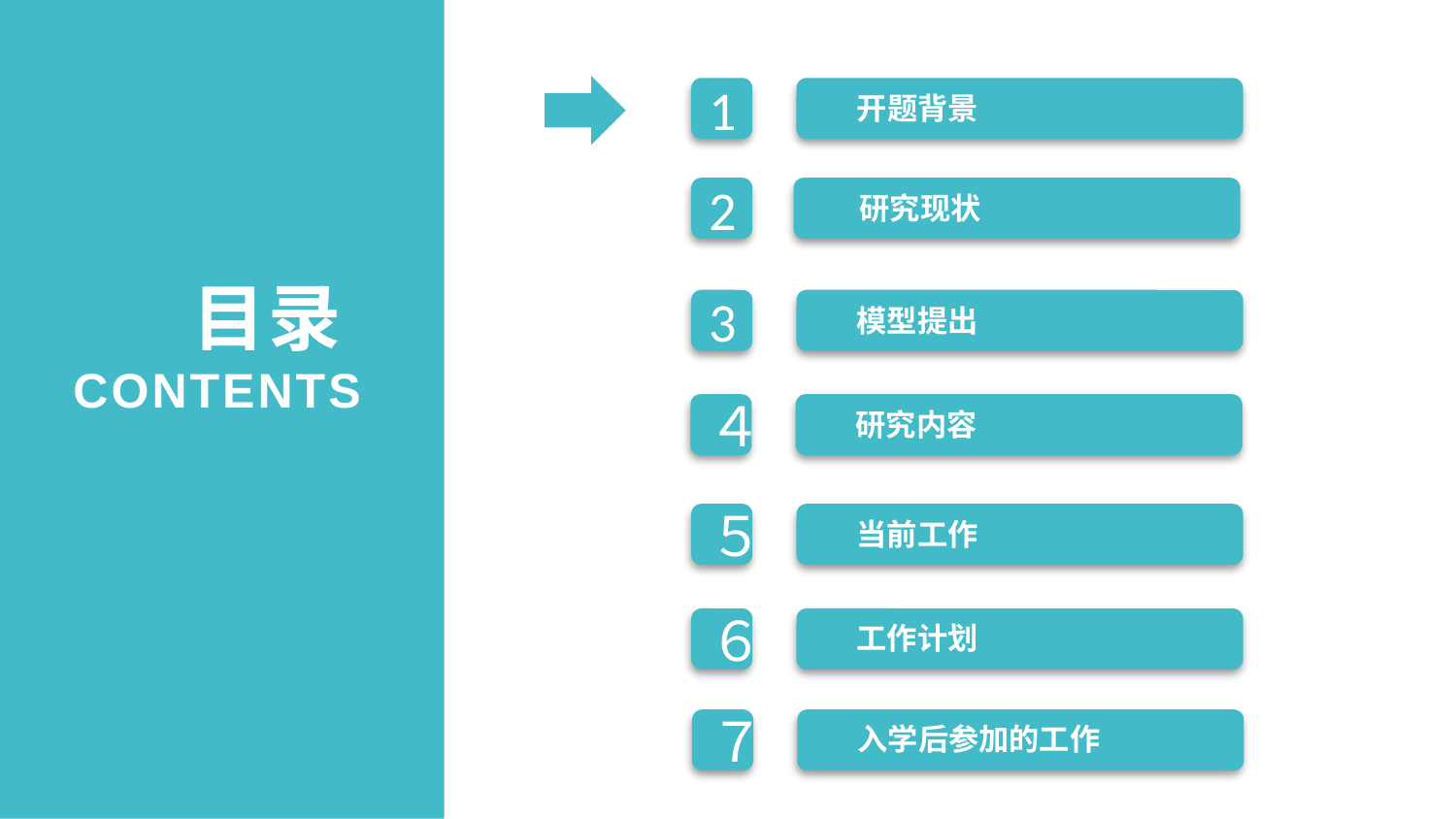

开题背景
1
2

研究现状
目录
CONTENTS

模型提出
3

研究内容
４

当前工作
５
６

工作计划
７

入学后参加的工作